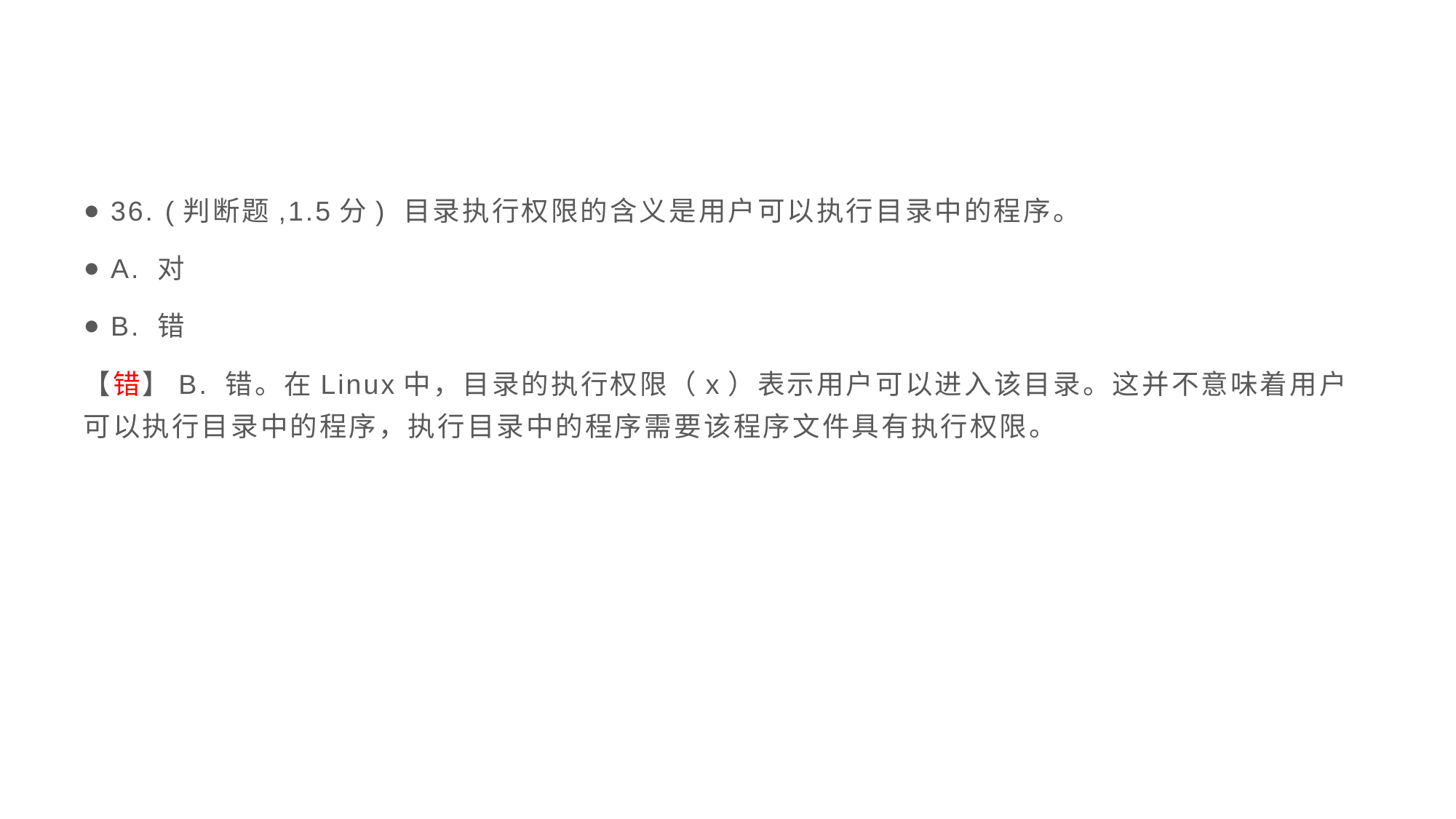

#
36. (判断题,1.5分) 目录执行权限的含义是用户可以执行目录中的程序。
A. 对
B. 错
【错】B. 错。在Linux中，目录的执行权限（x）表示用户可以进入该目录。这并不意味着用户可以执行目录中的程序，执行目录中的程序需要该程序文件具有执行权限。